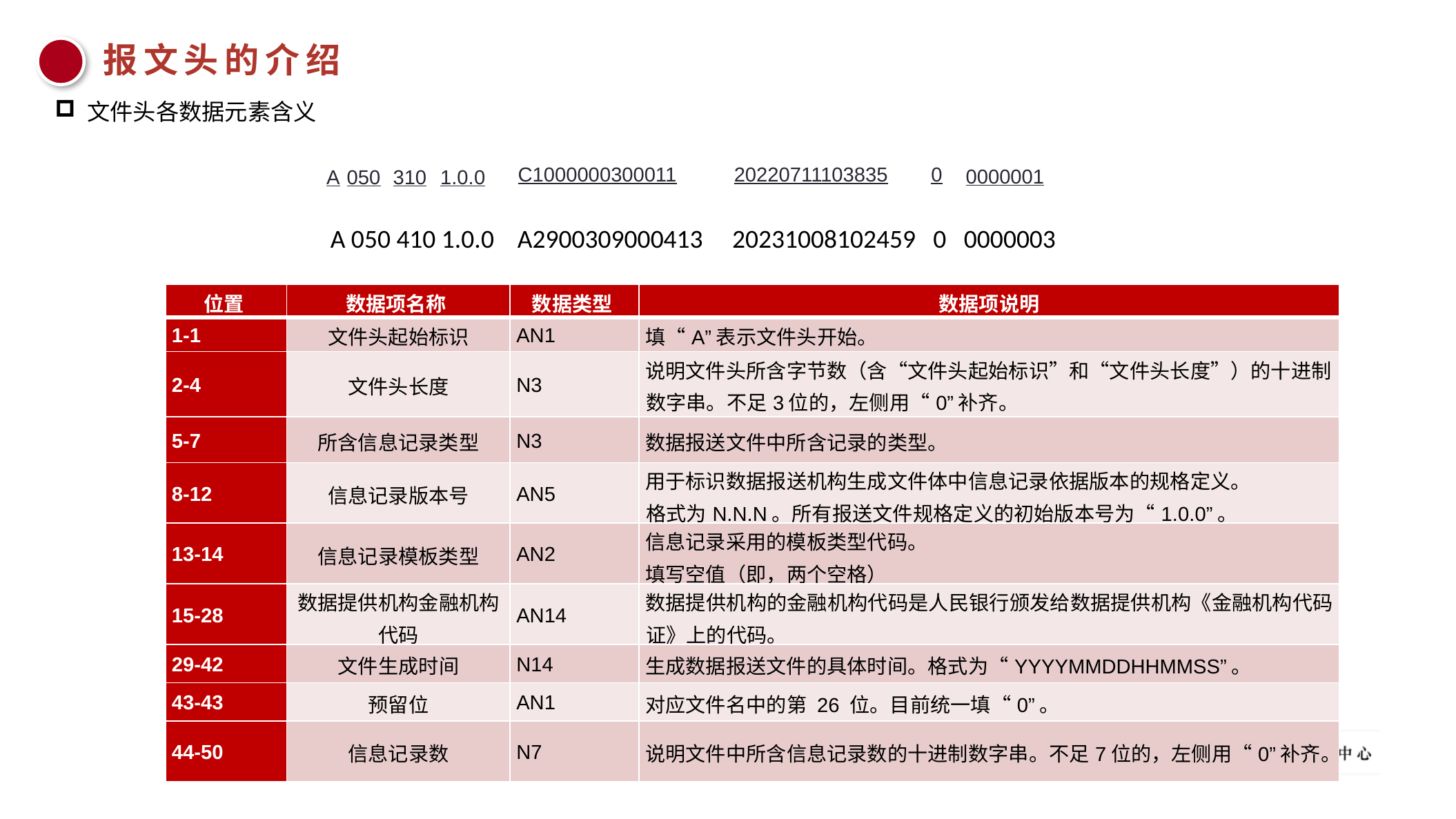

报文头的介绍
文件头各数据元素含义
C1000000300011
20220711103835
0
0000001
A
050
310
1.0.0
A 050 410 1.0.0    A2900309000413     20231008102459   0   0000003
| 位置 | 数据项名称 | 数据类型 | 数据项说明 |
| --- | --- | --- | --- |
| 1-1 | 文件头起始标识 | AN1 | 填“A”表示文件头开始。 |
| 2-4 | 文件头长度 | N3 | 说明文件头所含字节数（含“文件头起始标识”和“文件头长度”）的十进制数字串。不足3位的，左侧用“0”补齐。 |
| 5-7 | 所含信息记录类型 | N3 | 数据报送文件中所含记录的类型。 |
| 8-12 | 信息记录版本号 | AN5 | 用于标识数据报送机构生成文件体中信息记录依据版本的规格定义。 格式为N.N.N。所有报送文件规格定义的初始版本号为“1.0.0”。 |
| 13-14 | 信息记录模板类型 | AN2 | 信息记录采用的模板类型代码。 填写空值（即，两个空格） |
| 15-28 | 数据提供机构金融机构代码 | AN14 | 数据提供机构的金融机构代码是人民银行颁发给数据提供机构《金融机构代码证》上的代码。 |
| 29-42 | 文件生成时间 | N14 | 生成数据报送文件的具体时间。格式为“YYYYMMDDHHMMSS”。 |
| 43-43 | 预留位 | AN1 | 对应文件名中的第 26 位。目前统一填“0”。 |
| 44-50 | 信息记录数 | N7 | 说明文件中所含信息记录数的十进制数字串。不足7位的，左侧用“0”补齐。 |